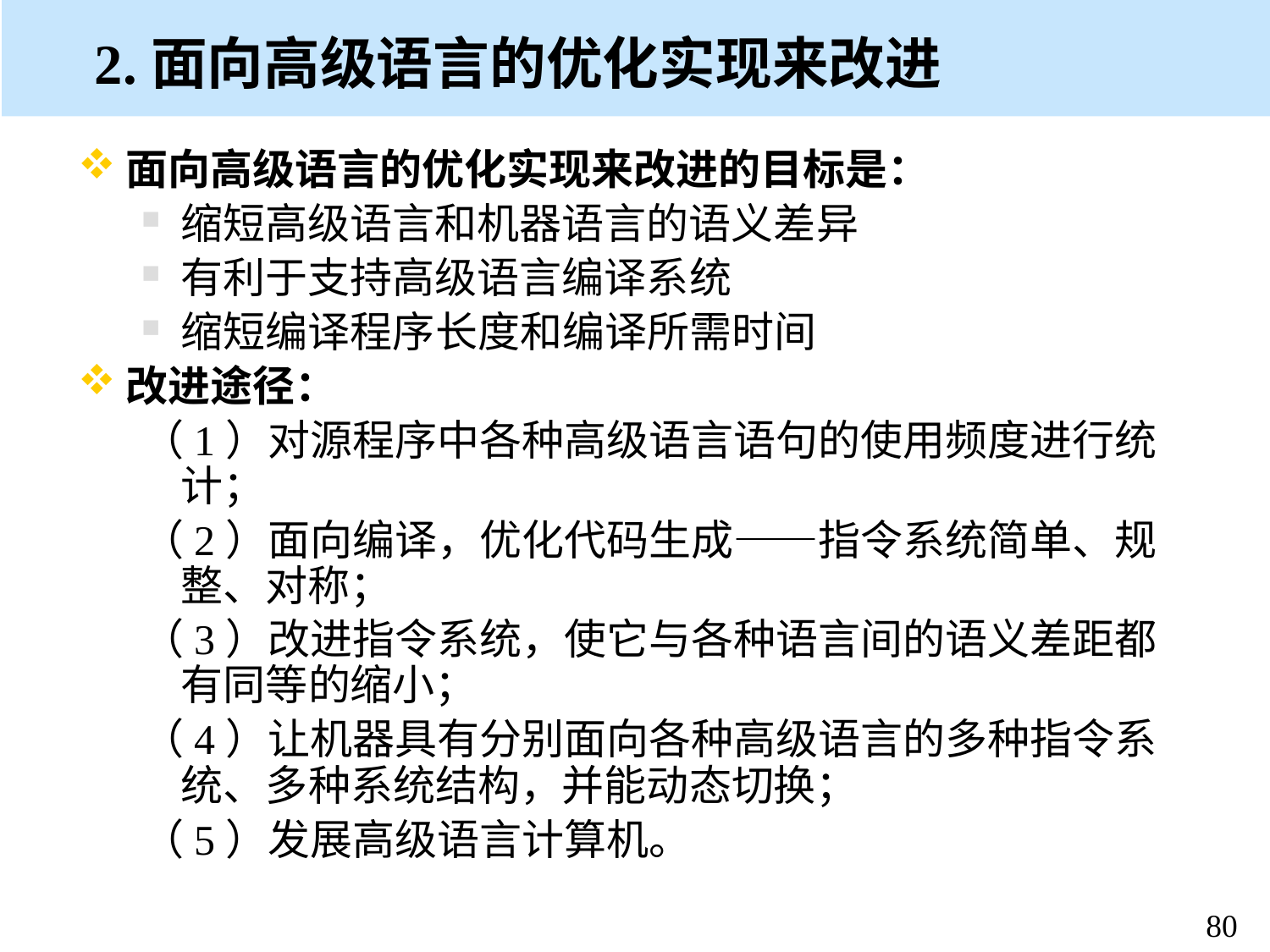

# 2.面向高级语言的优化实现来改进
面向高级语言的优化实现来改进的目标是：
缩短高级语言和机器语言的语义差异
有利于支持高级语言编译系统
缩短编译程序长度和编译所需时间
改进途径：
（1）对源程序中各种高级语言语句的使用频度进行统计；
（2）面向编译，优化代码生成——指令系统简单、规整、对称；
（3）改进指令系统，使它与各种语言间的语义差距都有同等的缩小；
（4）让机器具有分别面向各种高级语言的多种指令系统、多种系统结构，并能动态切换；
（5）发展高级语言计算机。